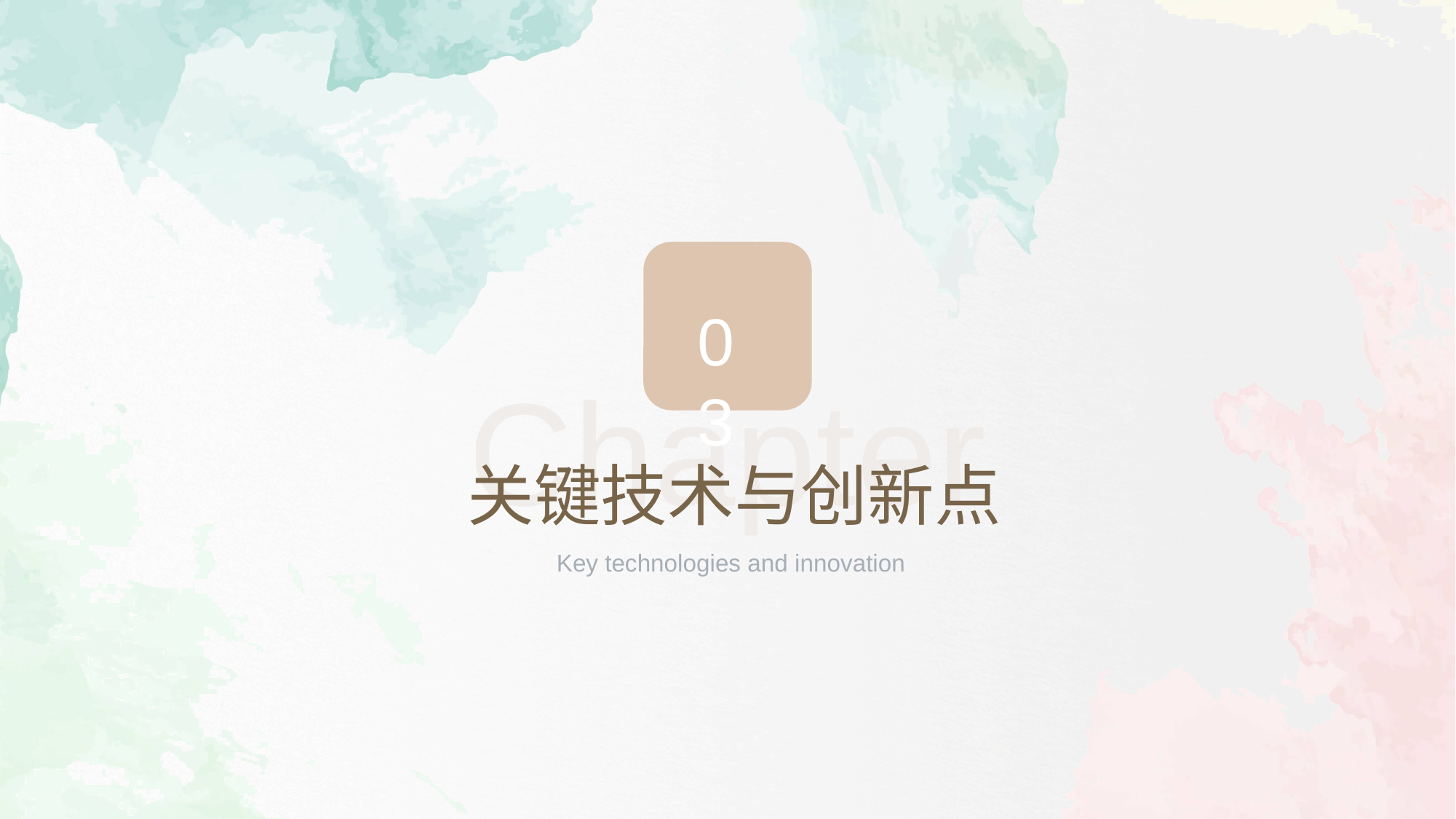

03
Chapter
关键技术与创新点
Key technologies and innovation